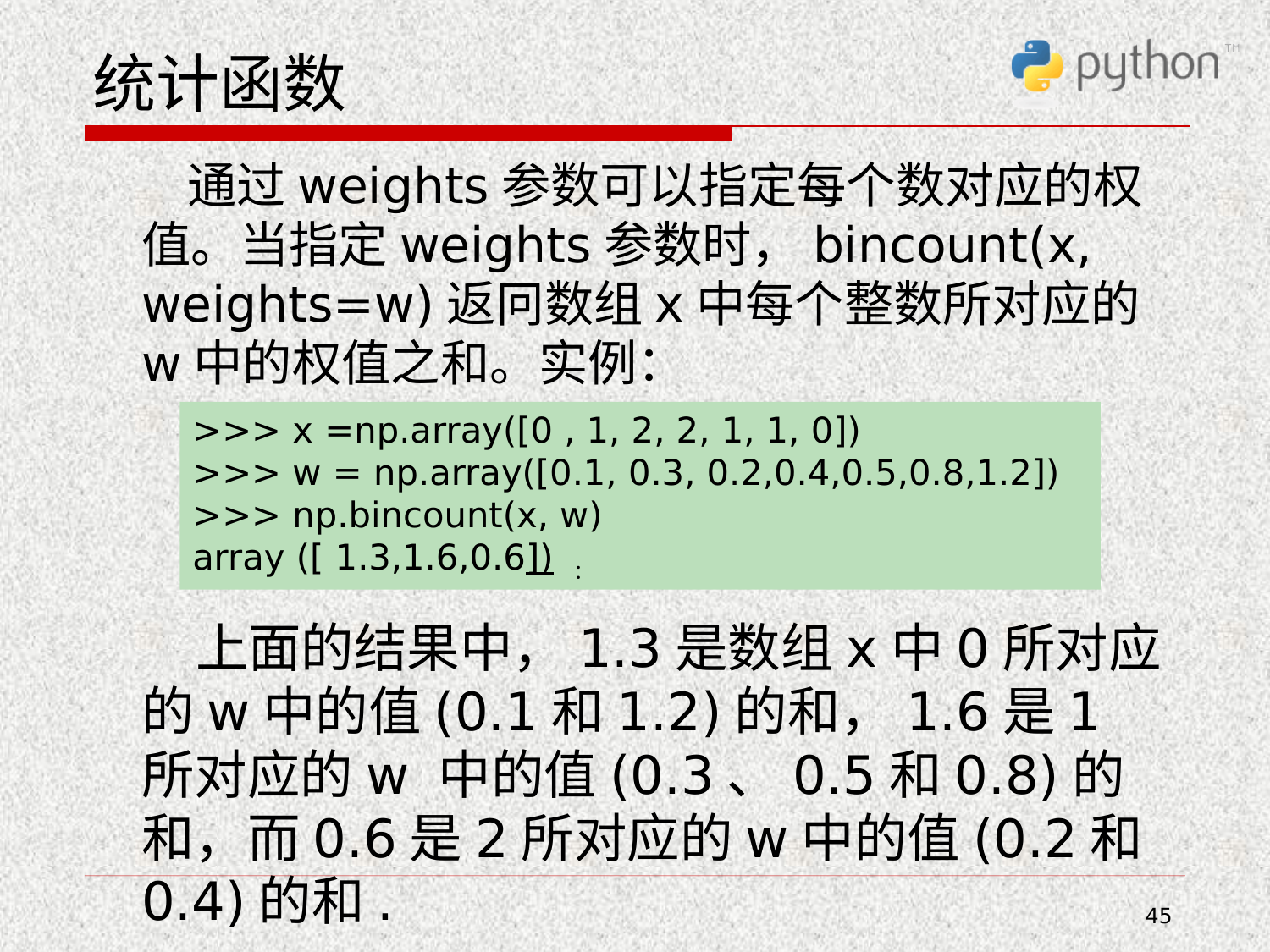

# 统计函数
         通过weights参数可以指定每个数对应的权值。当指定weights参数时，bincount(x, weights=w)返冋数组x中每个整数所对应的w中的权值之和。实例：

         上面的结果中，1.3是数组x中0所对应的w中的值(0.1和1.2)的和，1.6是1所对应的w 中的值(0.3、0.5和0.8)的和，而0.6是2所对应的w中的值(0.2和0.4)的和.
>>> x =np.array([0 , 1, 2, 2, 1, 1, 0])
>>> w = np.array([0.1, 0.3, 0.2,0.4,0.5,0.8,1.2])
>>> np.bincount(x, w)
array ([ 1.3,1.6,0.6])	：
45